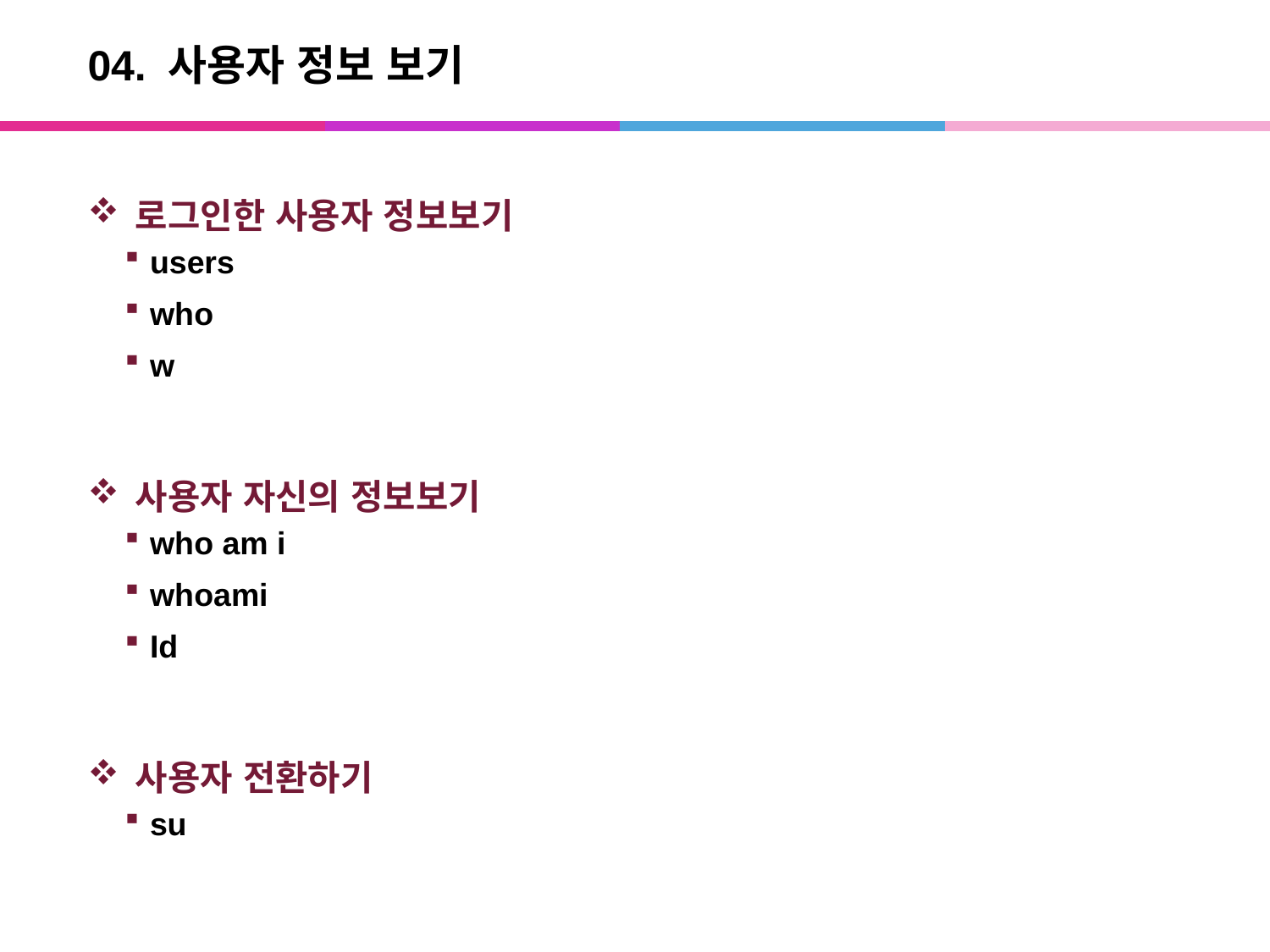

# 04. 사용자 정보 보기
로그인한 사용자 정보보기
users
who
w

사용자 자신의 정보보기
who am i
whoami
Id

사용자 전환하기
su